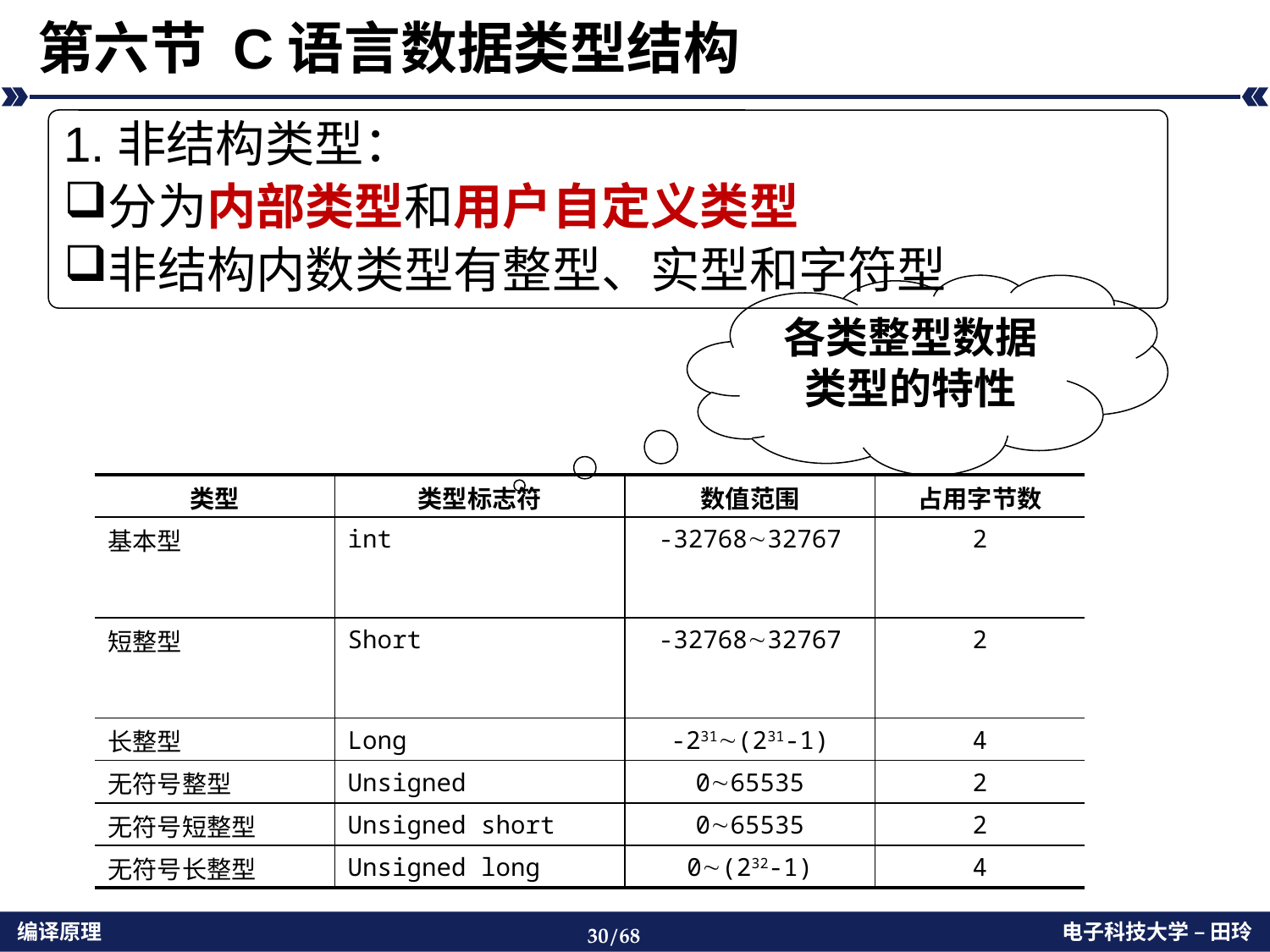

# 第六节 C语言数据类型结构
1.非结构类型：
分为内部类型和用户自定义类型
非结构内数类型有整型、实型和字符型
各类整型数据类型的特性
| 类型 | 类型标志符 | 数值范围 | 占用字节数 |
| --- | --- | --- | --- |
| 基本型 | int | -32768∼32767 | 2 |
| 短整型 | Short | -32768∼32767 | 2 |
| 长整型 | Long | -231∼(231-1) | 4 |
| 无符号整型 | Unsigned | 0∼65535 | 2 |
| 无符号短整型 | Unsigned short | 0∼65535 | 2 |
| 无符号长整型 | Unsigned long | 0∼(232-1) | 4 |